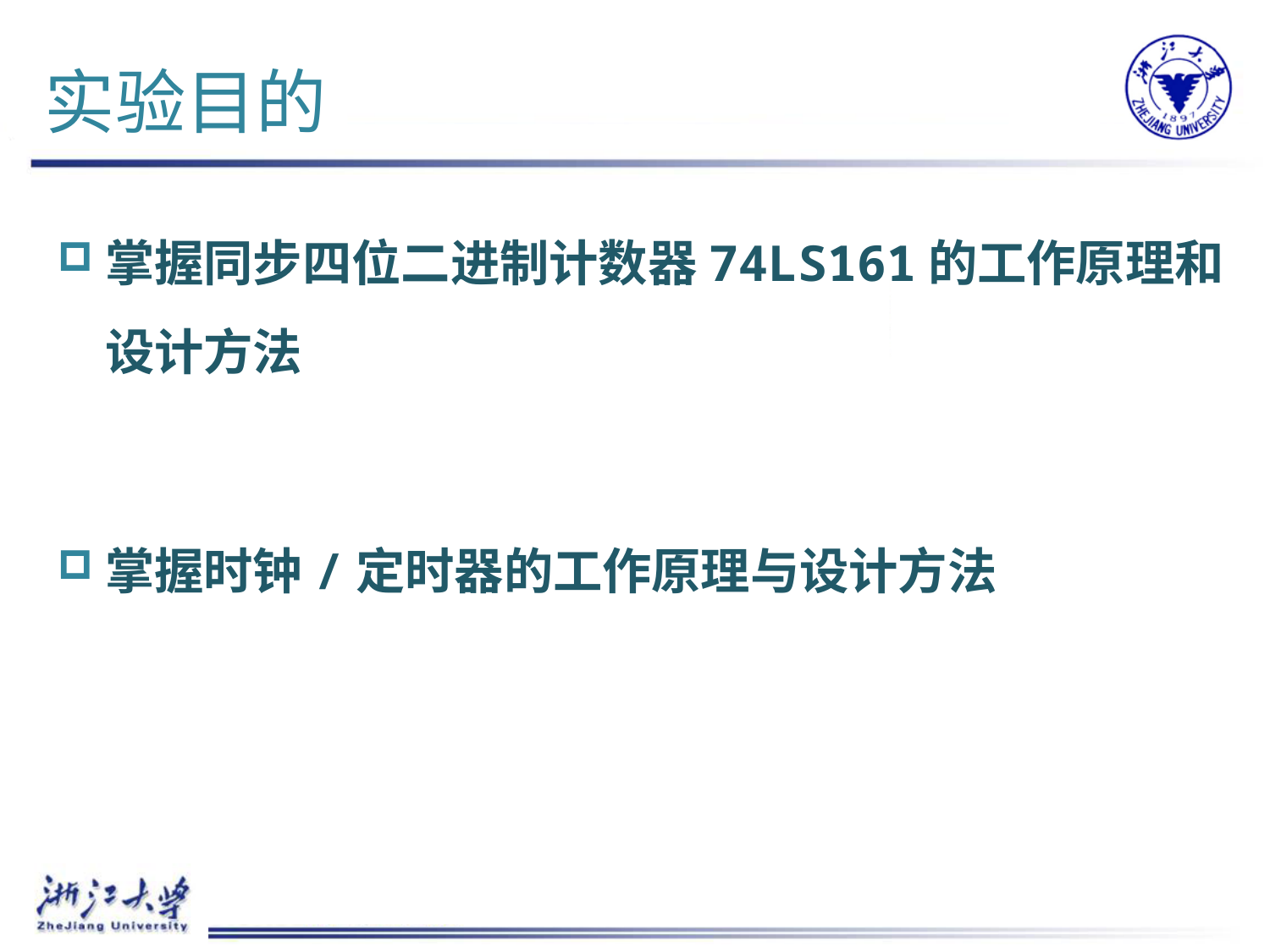

# 实验目的
掌握同步四位二进制计数器74LS161的工作原理和设计方法

掌握时钟/定时器的工作原理与设计方法